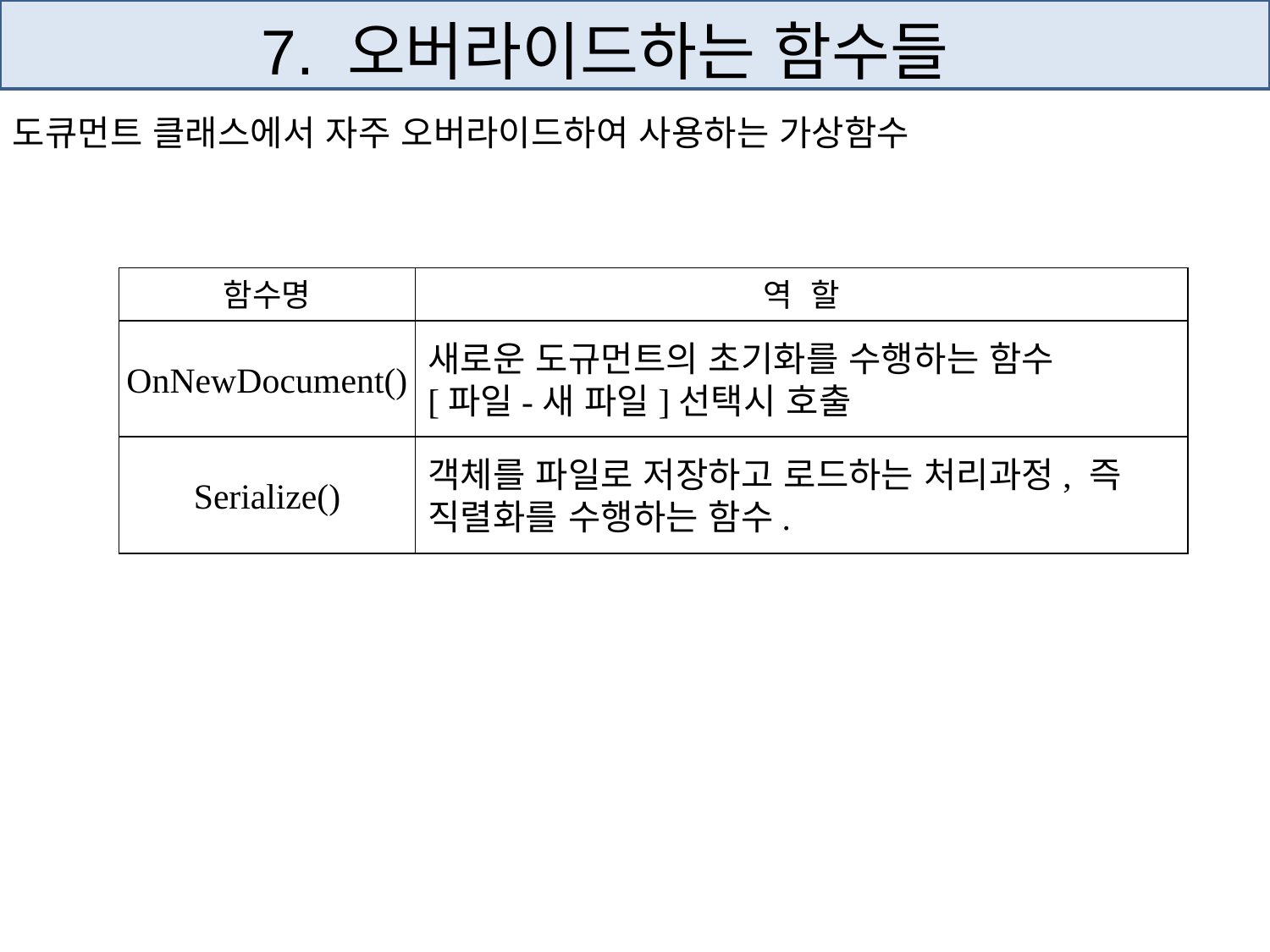

# 7. 오버라이드하는 함수들
도큐먼트 클래스에서 자주 오버라이드하여 사용하는 가상함수

함수명
역  할
OnNewDocument()
새로운 도규먼트의 초기화를 수행하는 함수
[파일-새 파일]선택시 호출
Serialize()
객체를 파일로 저장하고 로드하는 처리과정, 즉
직렬화를 수행하는 함수.